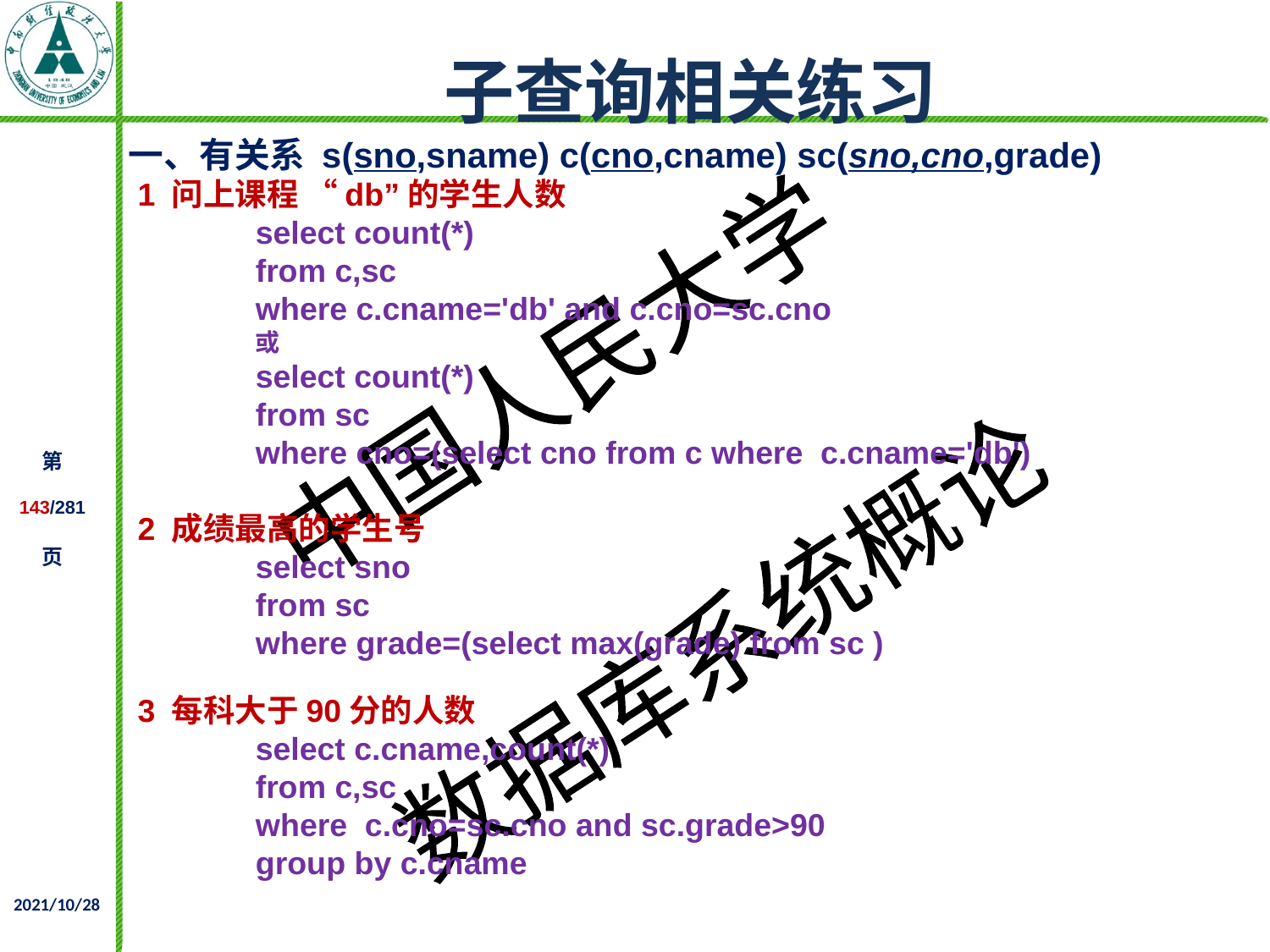

# 子查询相关练习
一、有关系 s(sno,sname) c(cno,cname) sc(sno,cno,grade)
 1 问上课程 “db”的学生人数
select count(*)
from c,sc
where c.cname='db' and c.cno=sc.cno
或
select count(*)
from sc
where cno=(select cno from c where  c.cname='db')

 2 成绩最高的学生号
select sno
from sc
where grade=(select max(grade) from sc )

 3 每科大于90分的人数
select c.cname,count(*)
from c,sc
where  c.cno=sc.cno and sc.grade>90
group by c.cname
2021/10/28